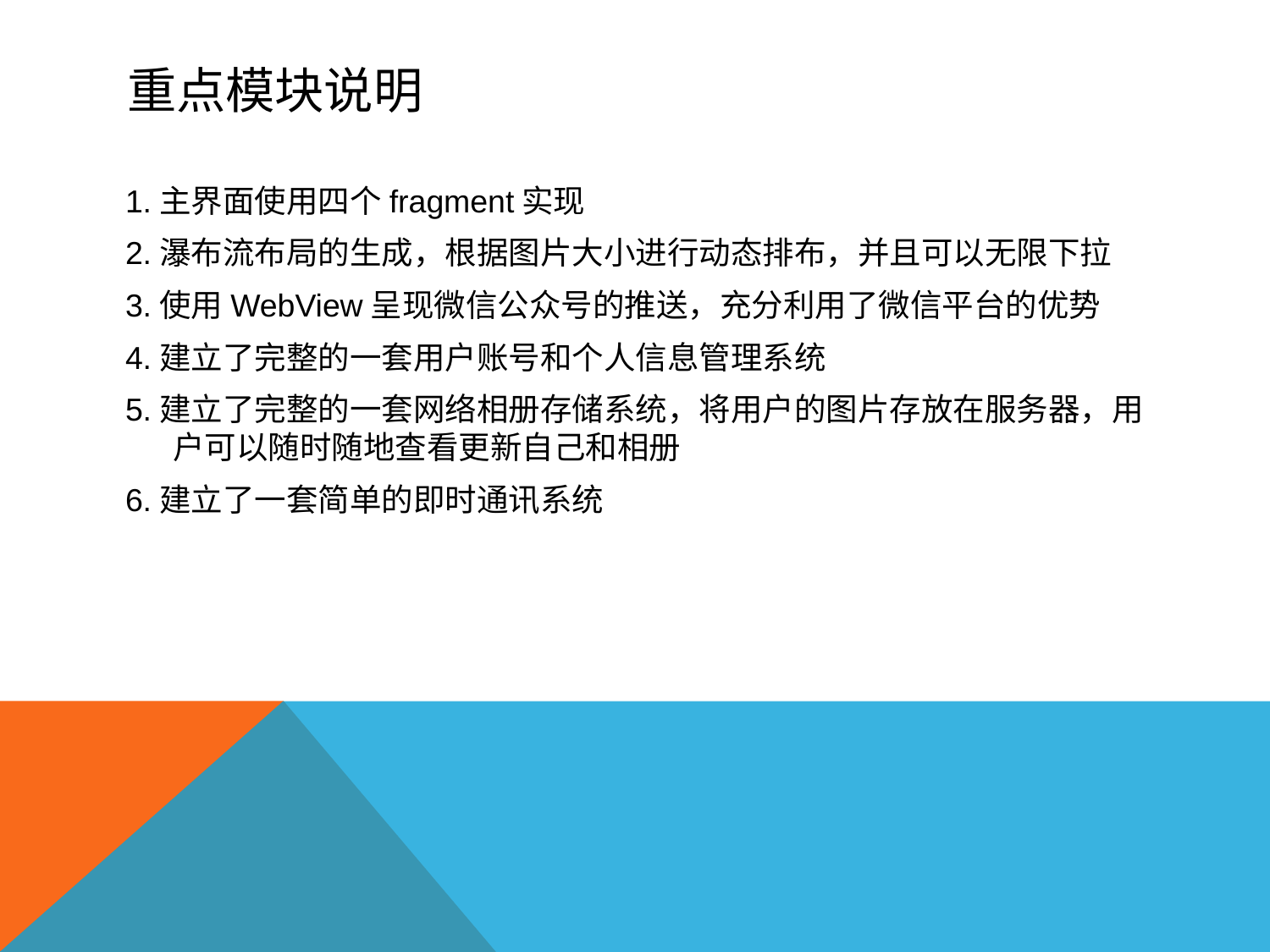

# 重点模块说明
1.主界面使用四个fragment实现
2.瀑布流布局的生成，根据图片大小进行动态排布，并且可以无限下拉
3.使用WebView呈现微信公众号的推送，充分利用了微信平台的优势
4.建立了完整的一套用户账号和个人信息管理系统
5.建立了完整的一套网络相册存储系统，将用户的图片存放在服务器，用户可以随时随地查看更新自己和相册
6.建立了一套简单的即时通讯系统